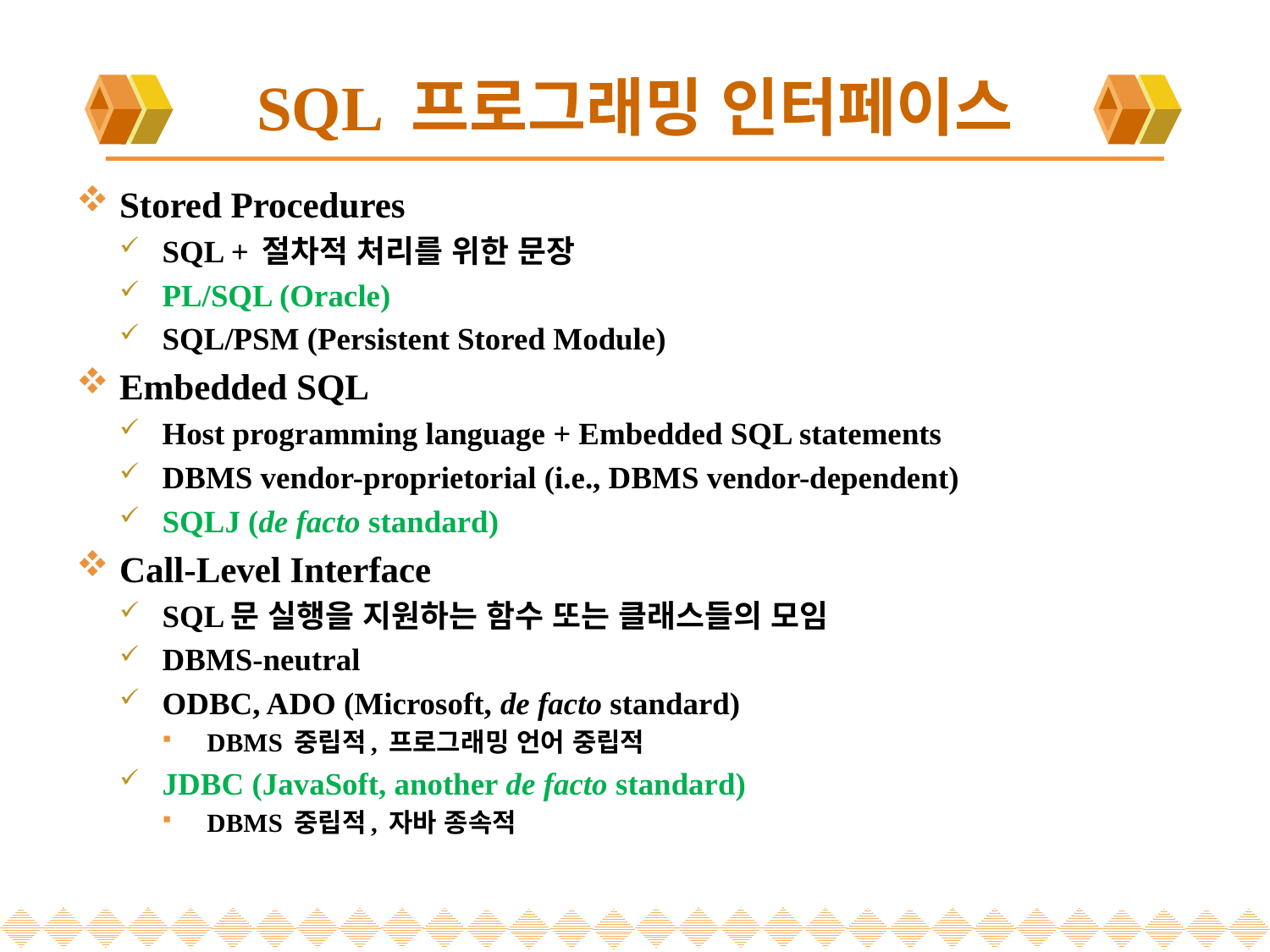

# SQL 프로그래밍 인터페이스
Stored Procedures
SQL + 절차적 처리를 위한 문장
PL/SQL (Oracle)
SQL/PSM (Persistent Stored Module)
Embedded SQL
Host programming language + Embedded SQL statements
DBMS vendor-proprietorial (i.e., DBMS vendor-dependent)
SQLJ (de facto standard)
Call-Level Interface
SQL문 실행을 지원하는 함수 또는 클래스들의 모임
DBMS-neutral
ODBC, ADO (Microsoft, de facto standard)
DBMS 중립적, 프로그래밍 언어 중립적
JDBC (JavaSoft, another de facto standard)
DBMS 중립적, 자바 종속적